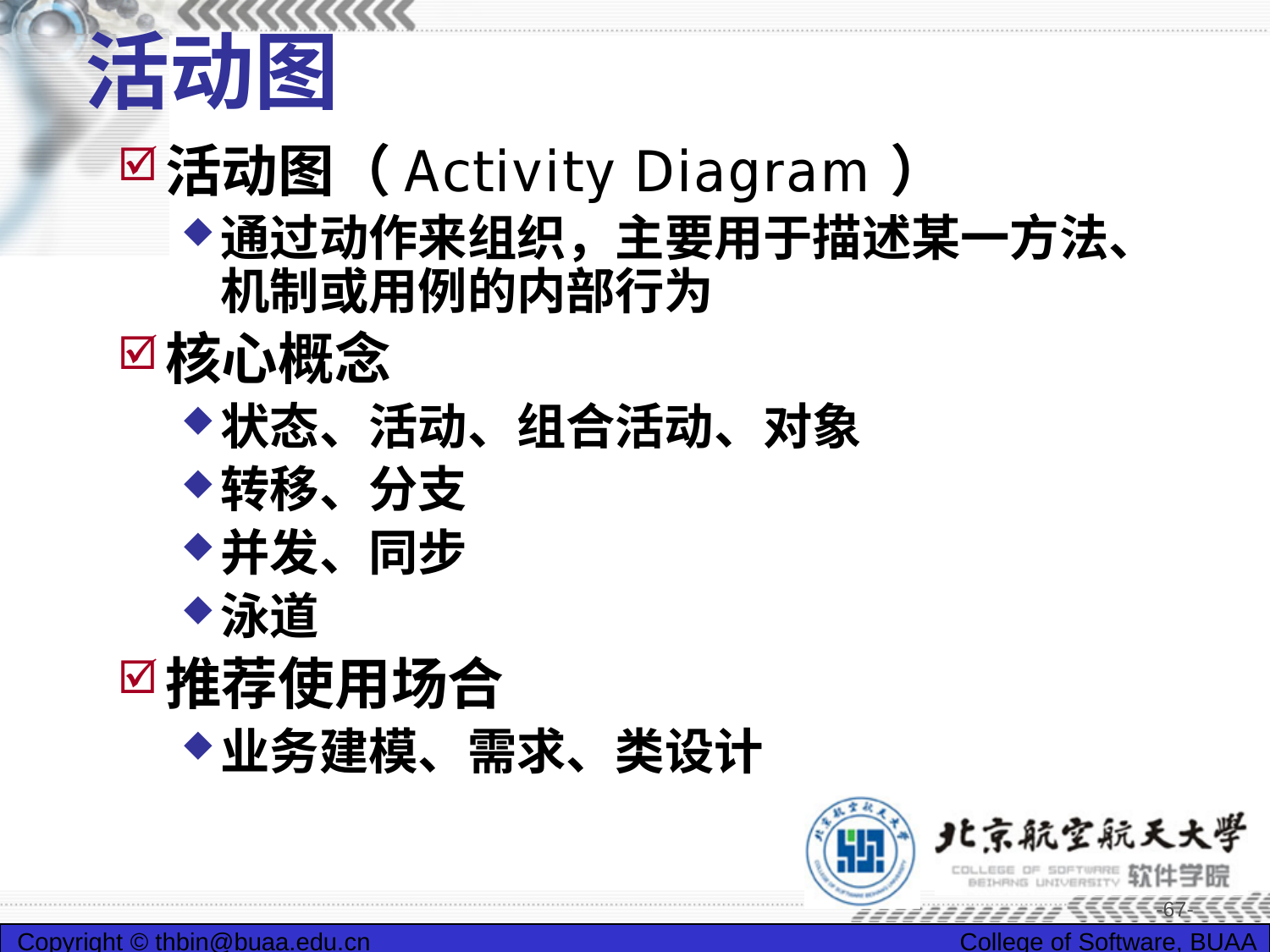

# 活动图
活动图（Activity Diagram）
通过动作来组织，主要用于描述某一方法、机制或用例的内部行为
核心概念
状态、活动、组合活动、对象
转移、分支
并发、同步
泳道
推荐使用场合
业务建模、需求、类设计
-67-